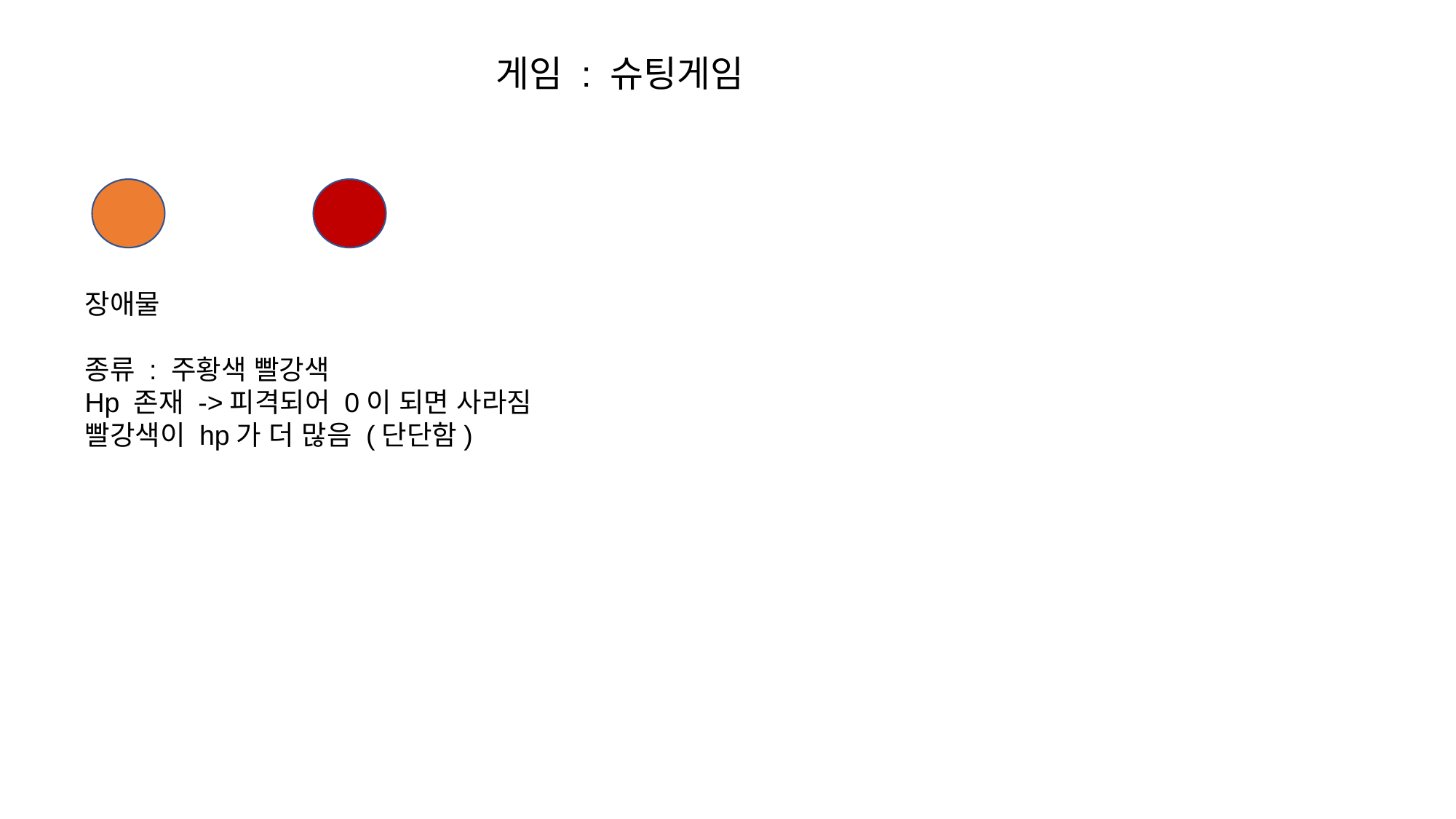

게임 : 슈팅게임

장애물

종류 : 주황색 빨강색
Hp 존재 ->피격되어 0이 되면 사라짐
빨강색이 hp가 더 많음 (단단함)